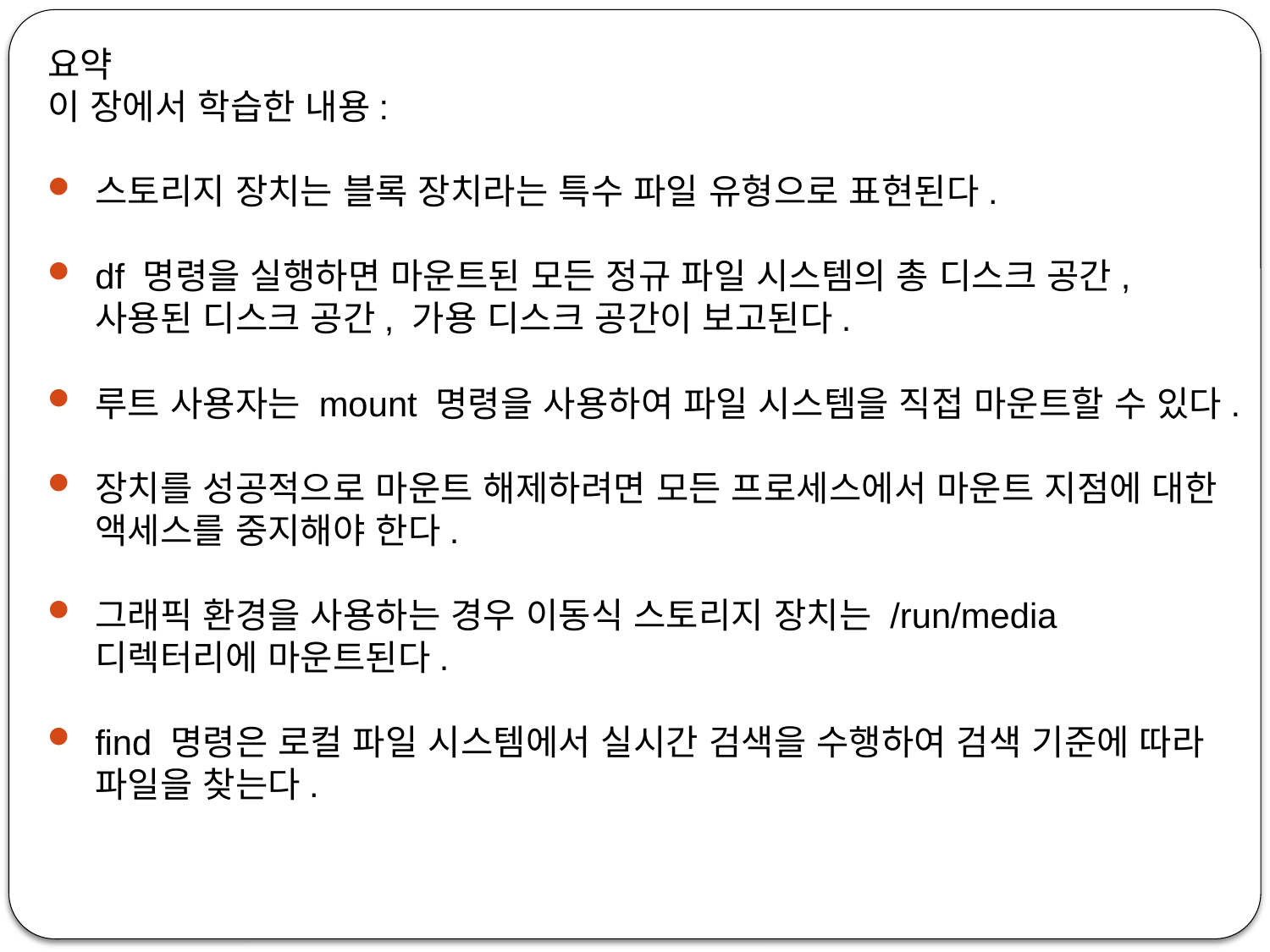

요약
이 장에서 학습한 내용:

스토리지 장치는 블록 장치라는 특수 파일 유형으로 표현된다.

df 명령을 실행하면 마운트된 모든 정규 파일 시스템의 총 디스크 공간, 사용된 디스크 공간, 가용 디스크 공간이 보고된다.

루트 사용자는 mount 명령을 사용하여 파일 시스템을 직접 마운트할 수 있다.

장치를 성공적으로 마운트 해제하려면 모든 프로세스에서 마운트 지점에 대한 액세스를 중지해야 한다.

그래픽 환경을 사용하는 경우 이동식 스토리지 장치는 /run/media 디렉터리에 마운트된다.

find 명령은 로컬 파일 시스템에서 실시간 검색을 수행하여 검색 기준에 따라 파일을 찾는다.